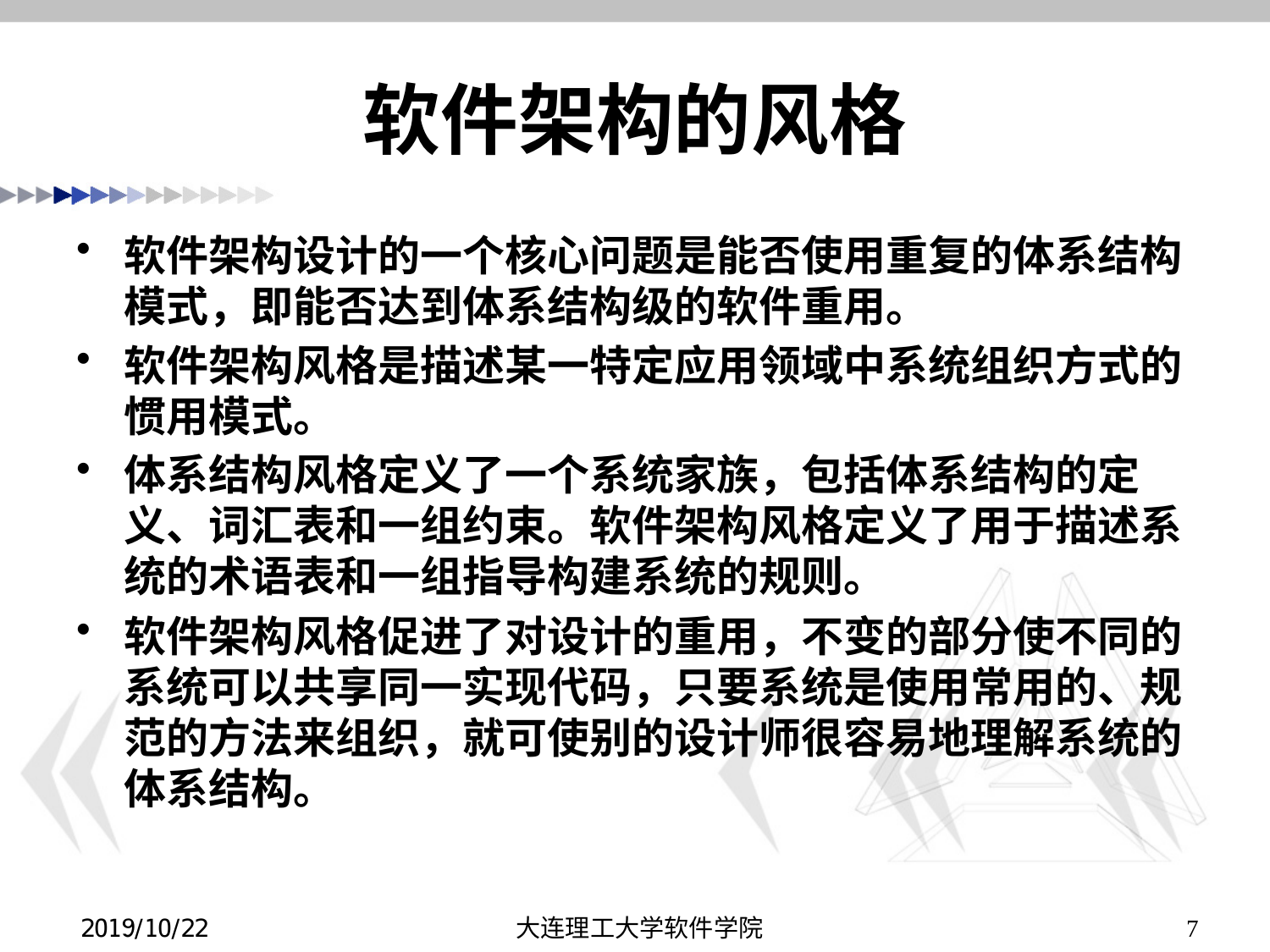

# 软件架构的风格
软件架构设计的一个核心问题是能否使用重复的体系结构模式，即能否达到体系结构级的软件重用。
软件架构风格是描述某一特定应用领域中系统组织方式的惯用模式。
体系结构风格定义了一个系统家族，包括体系结构的定义、词汇表和一组约束。软件架构风格定义了用于描述系统的术语表和一组指导构建系统的规则。
软件架构风格促进了对设计的重用，不变的部分使不同的系统可以共享同一实现代码，只要系统是使用常用的、规范的方法来组织，就可使别的设计师很容易地理解系统的体系结构。
2019/10/22
大连理工大学软件学院
7